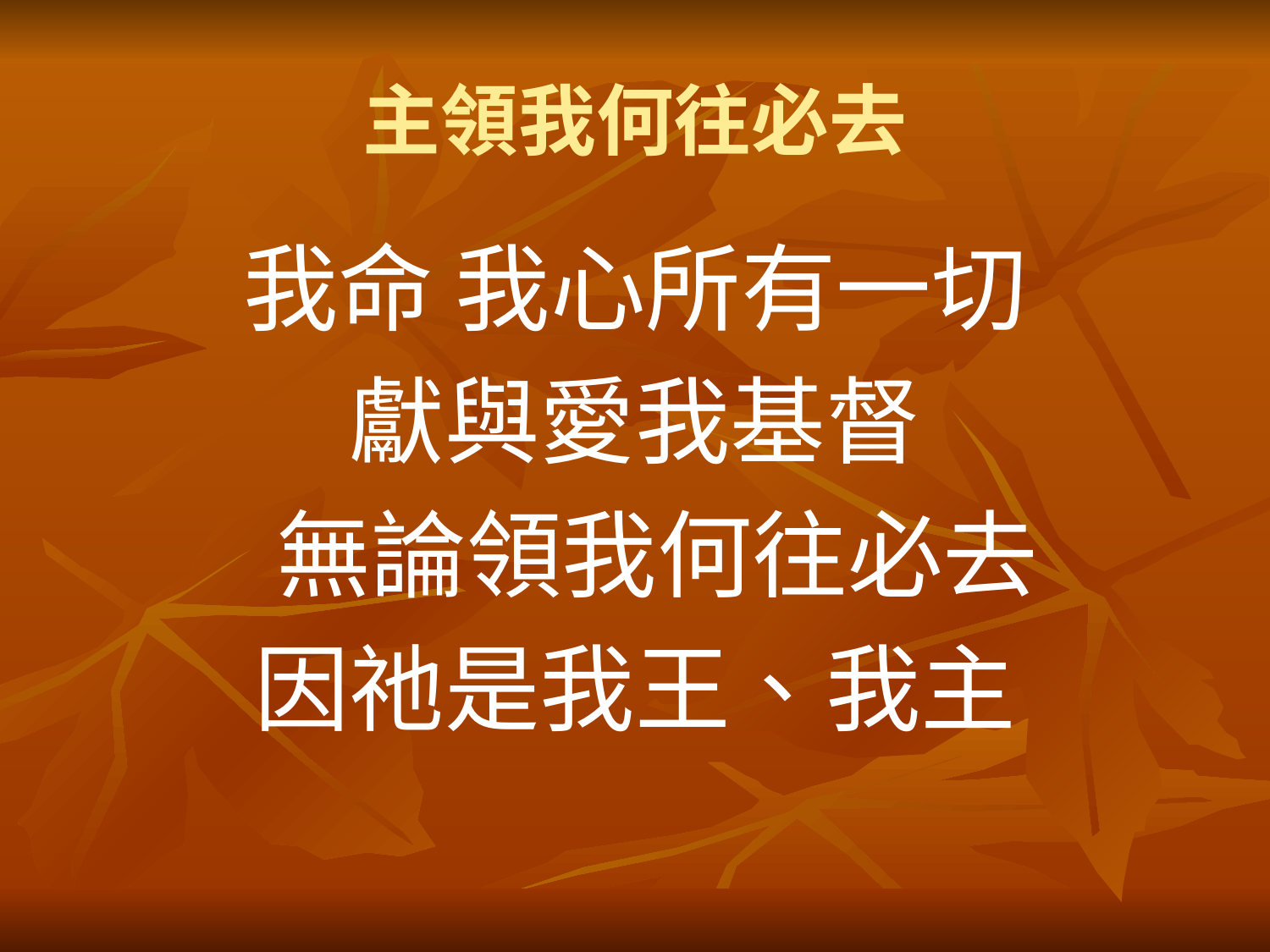

# 主領我何往必去
我命 我心所有一切
獻與愛我基督
 無論領我何往必去
因祂是我王、我主